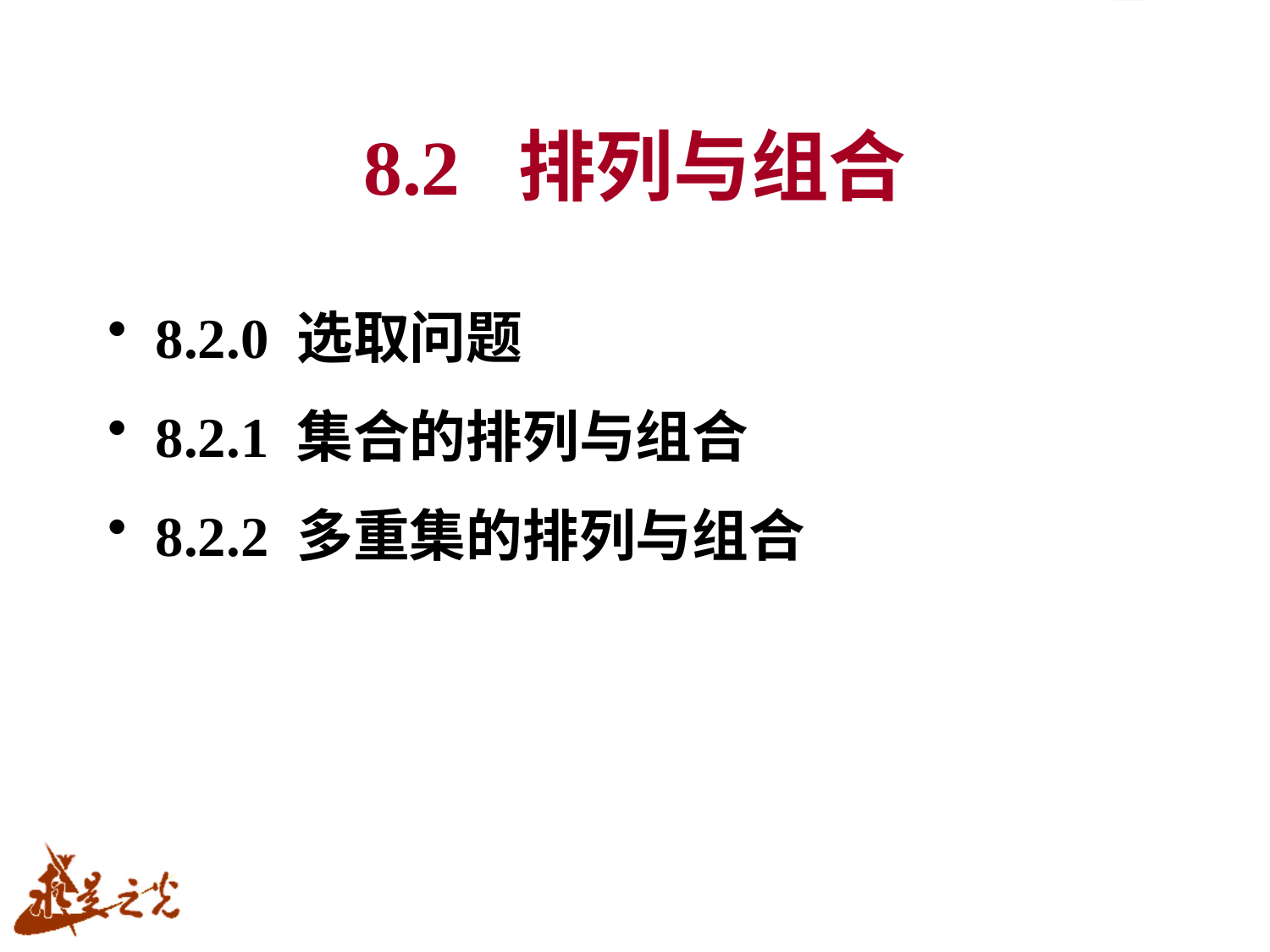

# 8.2  排列与组合
8.2.0 选取问题
8.2.1 集合的排列与组合
8.2.2 多重集的排列与组合

8